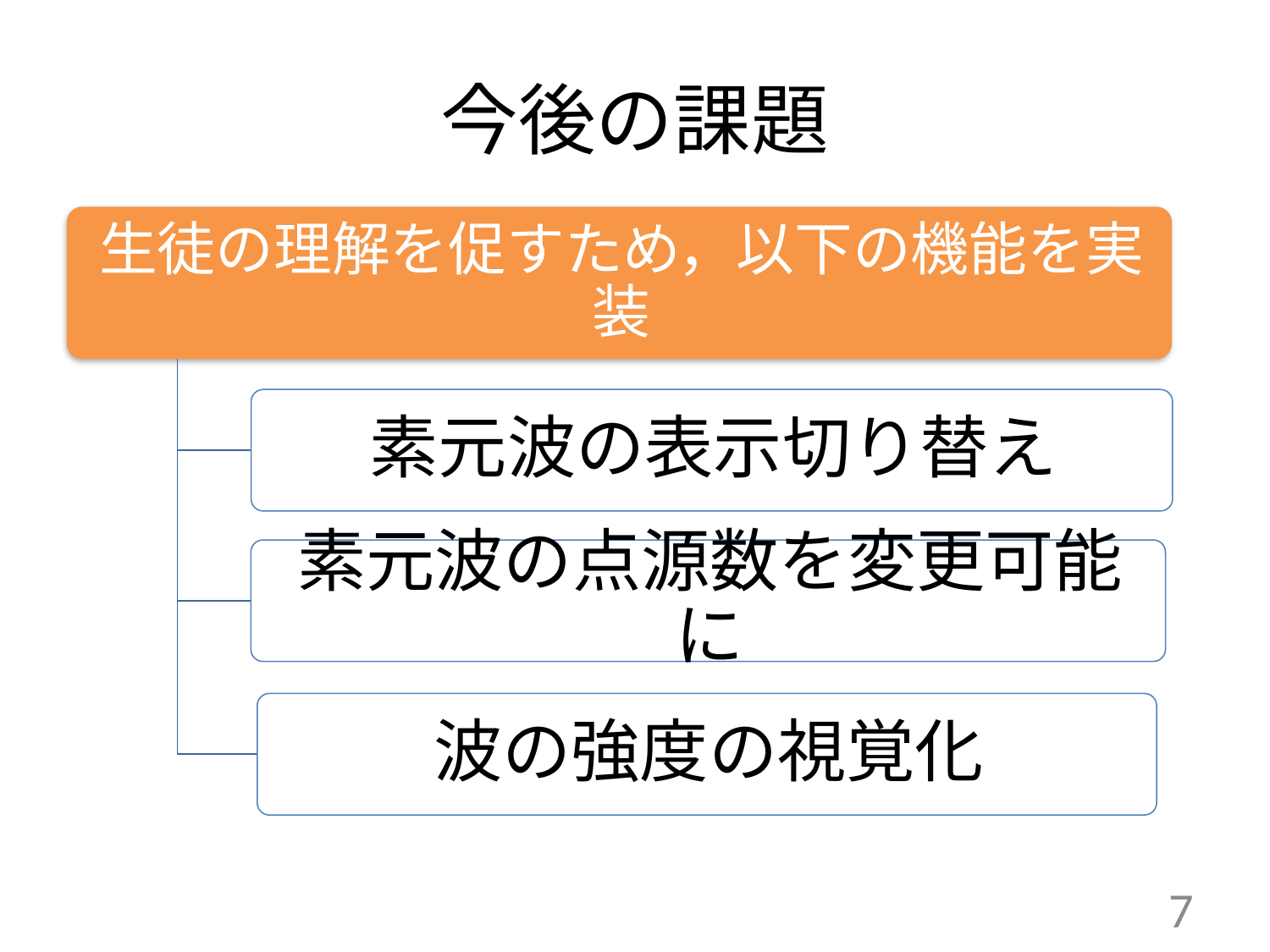

# 今後の課題
生徒の理解を促すため，以下の機能を実装
素元波の表示切り替え
素元波の点源数を変更可能に
波の強度の視覚化
7